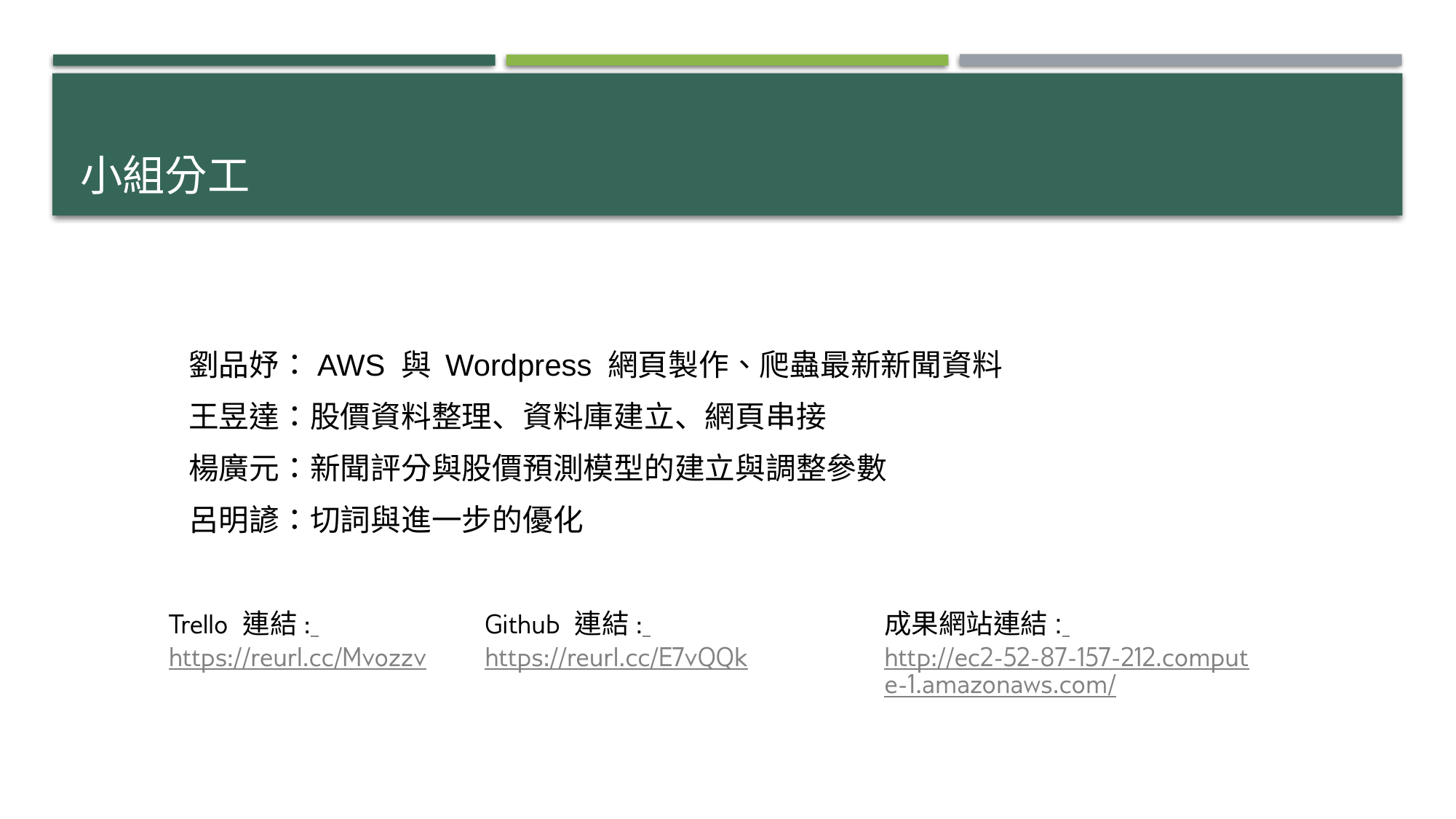

# 小組分工
劉品妤：AWS 與 Wordpress 網頁製作、爬蟲最新新聞資料
王昱達：股價資料整理、資料庫建立、網頁串接
楊廣元：新聞評分與股價預測模型的建立與調整參數
呂明諺：切詞與進一步的優化
Trello 連結:
https://reurl.cc/Mvozzv
Github 連結:
https://reurl.cc/E7vQQk
成果網站連結:
http://ec2-52-87-157-212.compute-1.amazonaws.com/